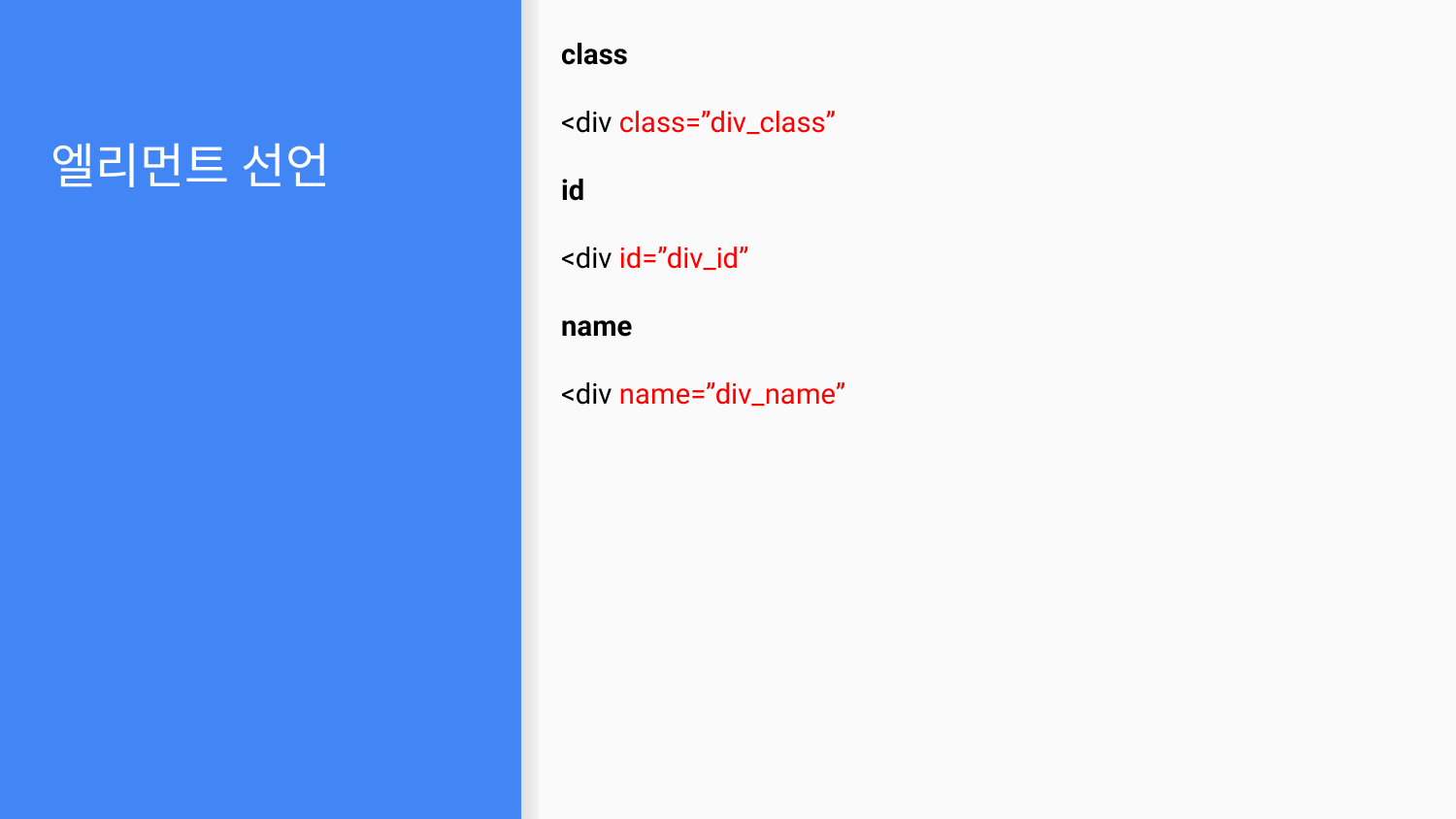

class

<div class=”div_class”

id

<div id=”div_id”

name

<div name=”div_name”
# 엘리먼트 선언